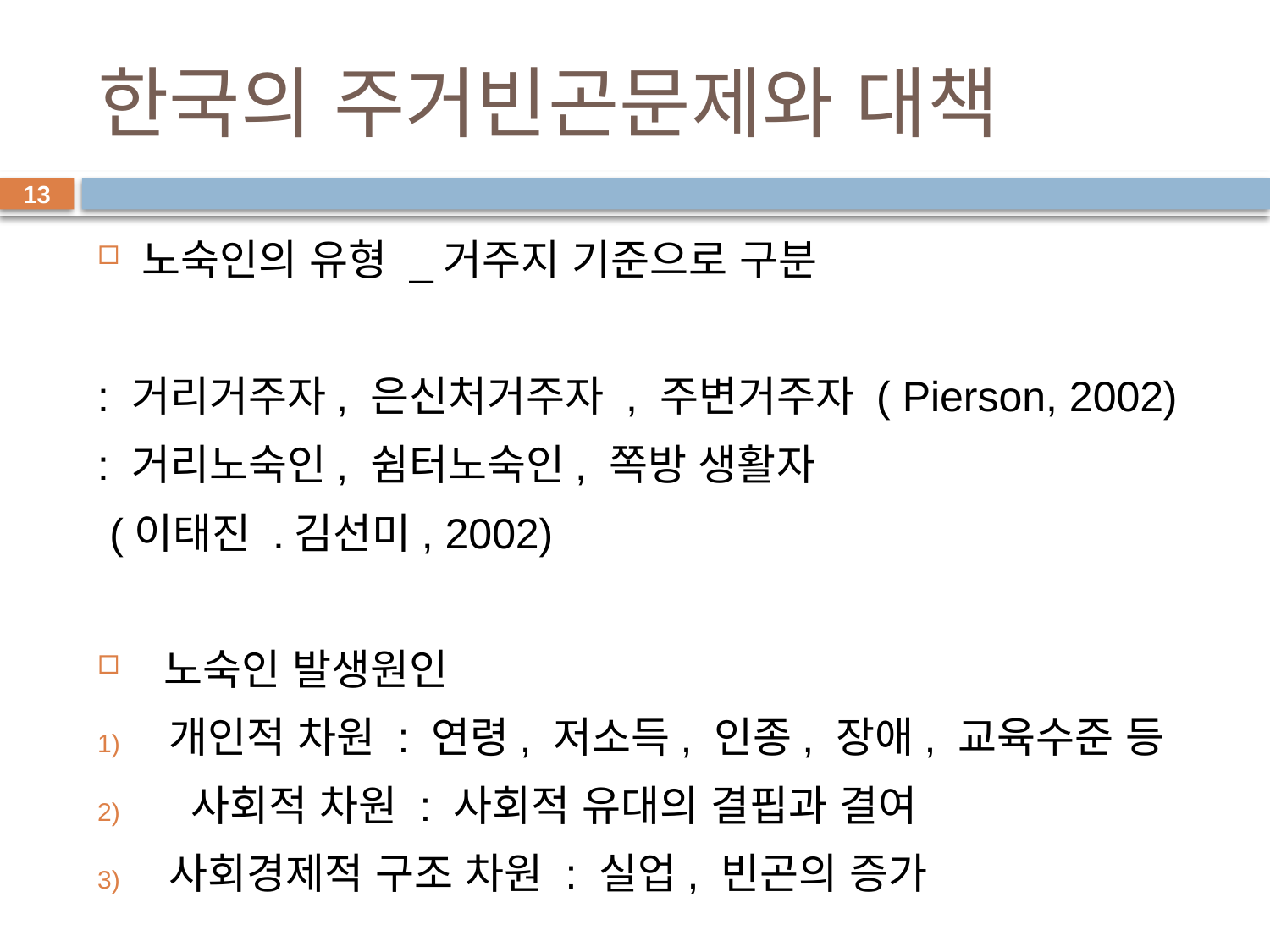

# 한국의 주거빈곤문제와 대책
13
노숙인의 유형 _거주지 기준으로 구분

: 거리거주자, 은신처거주자 , 주변거주자 ( Pierson, 2002)
: 거리노숙인, 쉼터노숙인, 쪽방 생활자
 (이태진 .김선미, 2002)

 노숙인 발생원인
개인적 차원 : 연령, 저소득, 인종, 장애, 교육수준 등
 사회적 차원 : 사회적 유대의 결핍과 결여
사회경제적 구조 차원 : 실업, 빈곤의 증가